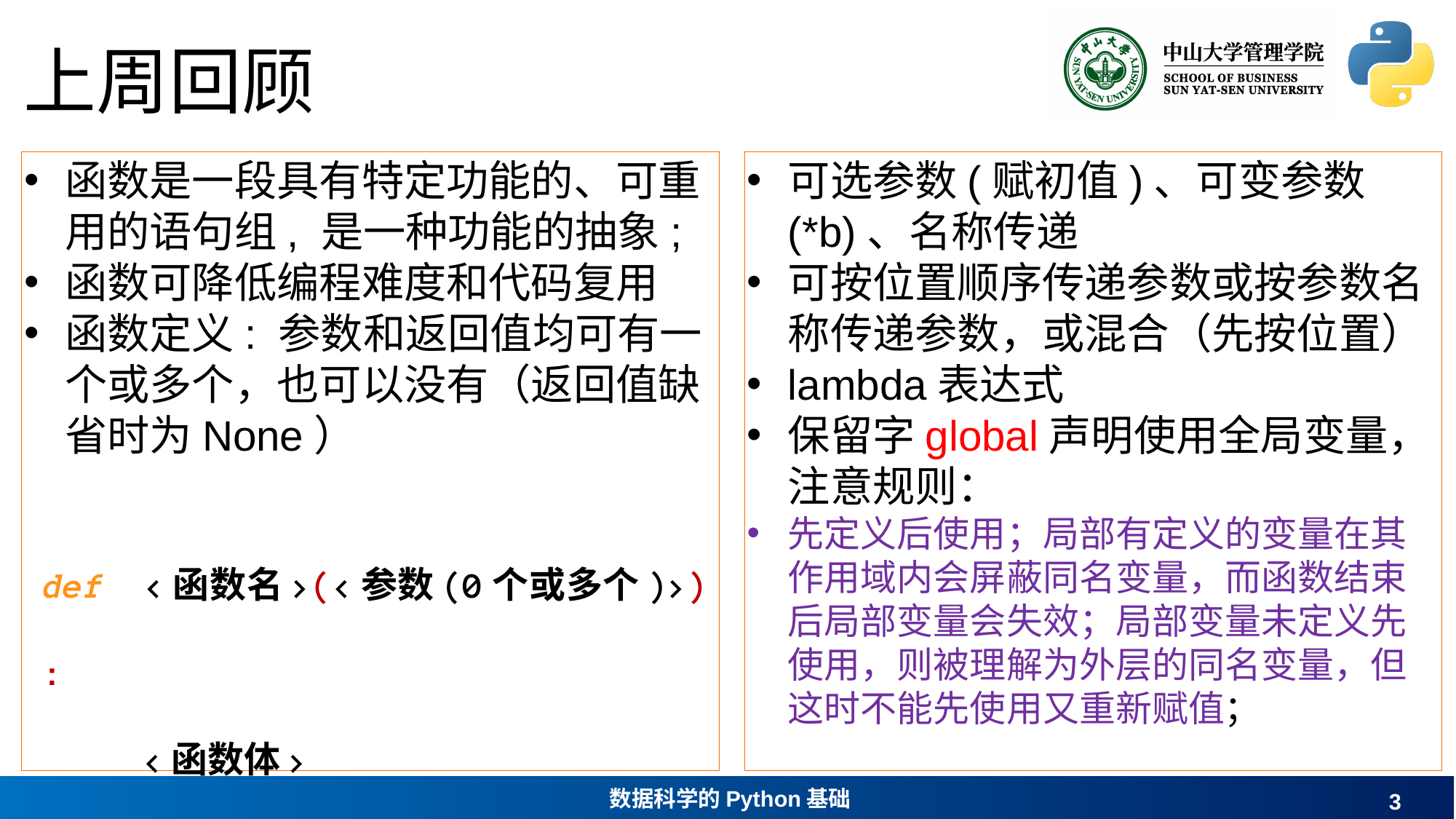

# 上周回顾
函数是一段具有特定功能的、可重用的语句组, 是一种功能的抽象;
函数可降低编程难度和代码复用
函数定义: 参数和返回值均可有一个或多个，也可以没有（返回值缺省时为None）
可选参数(赋初值)、可变参数(*b)、名称传递
可按位置顺序传递参数或按参数名称传递参数，或混合（先按位置）
lambda表达式
保留字global声明使用全局变量，注意规则：
先定义后使用；局部有定义的变量在其作用域内会屏蔽同名变量，而函数结束后局部变量会失效；局部变量未定义先使用，则被理解为外层的同名变量，但这时不能先使用又重新赋值；

def  <函数名>(<参数(0个或多个)>) :
     <函数体>
     return  <返回值>